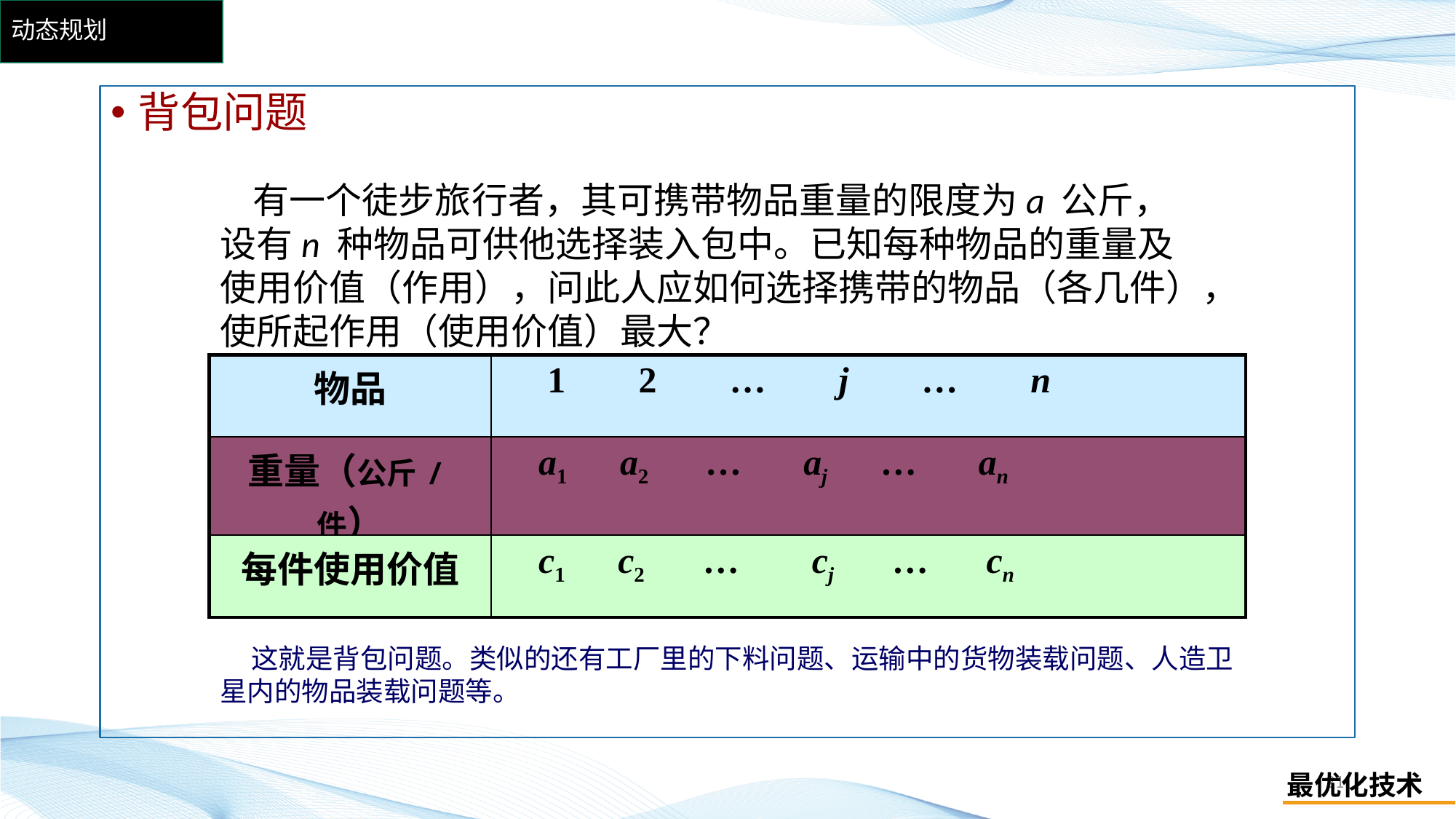

# 动态规划
背包问题
   有一个徒步旅行者，其可携带物品重量的限度为a 公斤，设有n 种物品可供他选择装入包中。已知每种物品的重量及使用价值（作用），问此人应如何选择携带的物品（各几件），使所起作用（使用价值）最大？
| 物品 | 1 2 … j … n |
| --- | --- |
| 重量（公斤/件） | a1 a2 … aj … an |
| 每件使用价值 | c1 c2 … cj … cn |
    这就是背包问题。类似的还有工厂里的下料问题、运输中的货物装载问题、人造卫星内的物品装载问题等。
21